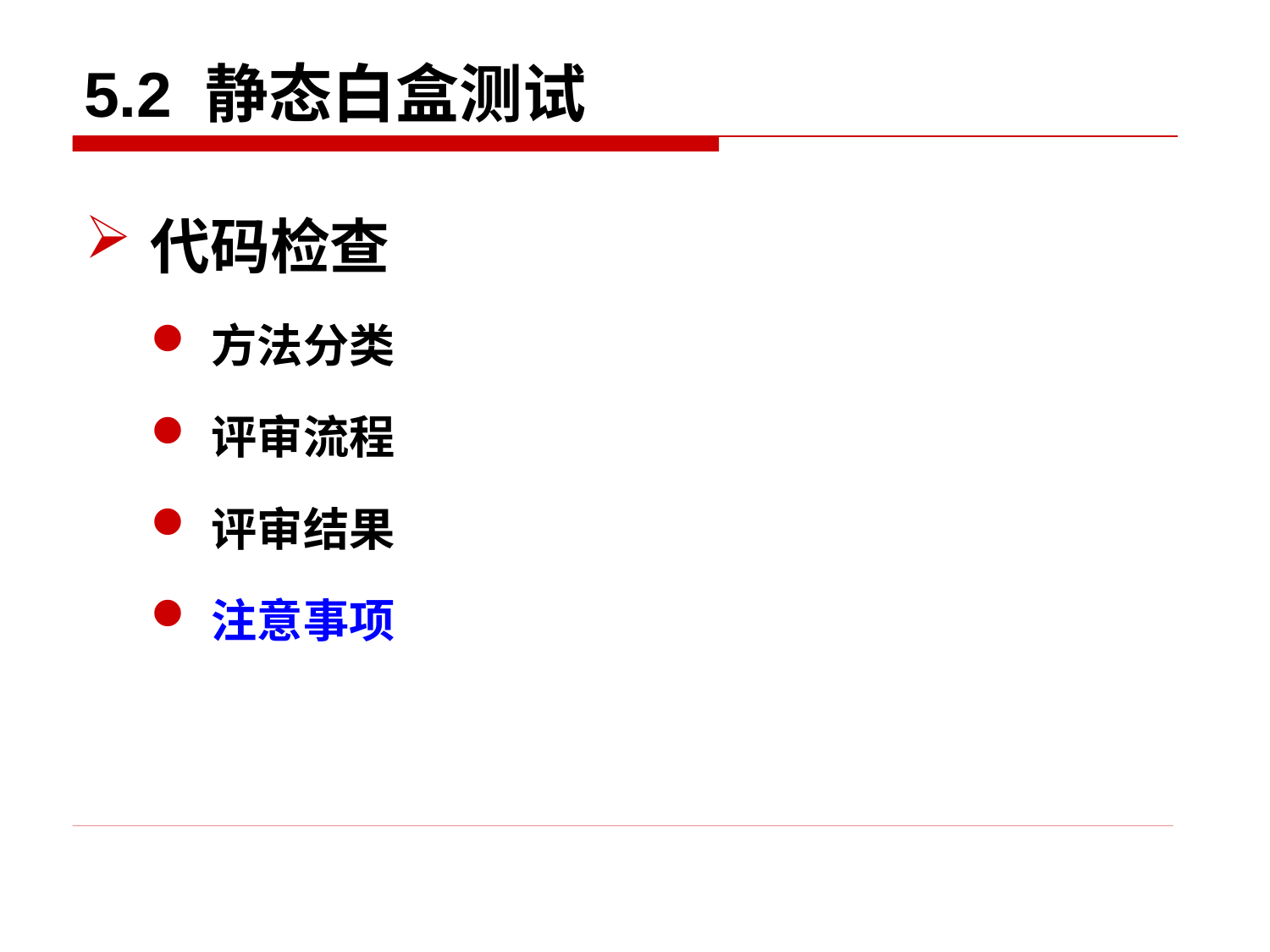

# 5.2 静态白盒测试
代码检查
方法分类
评审流程
评审结果
注意事项